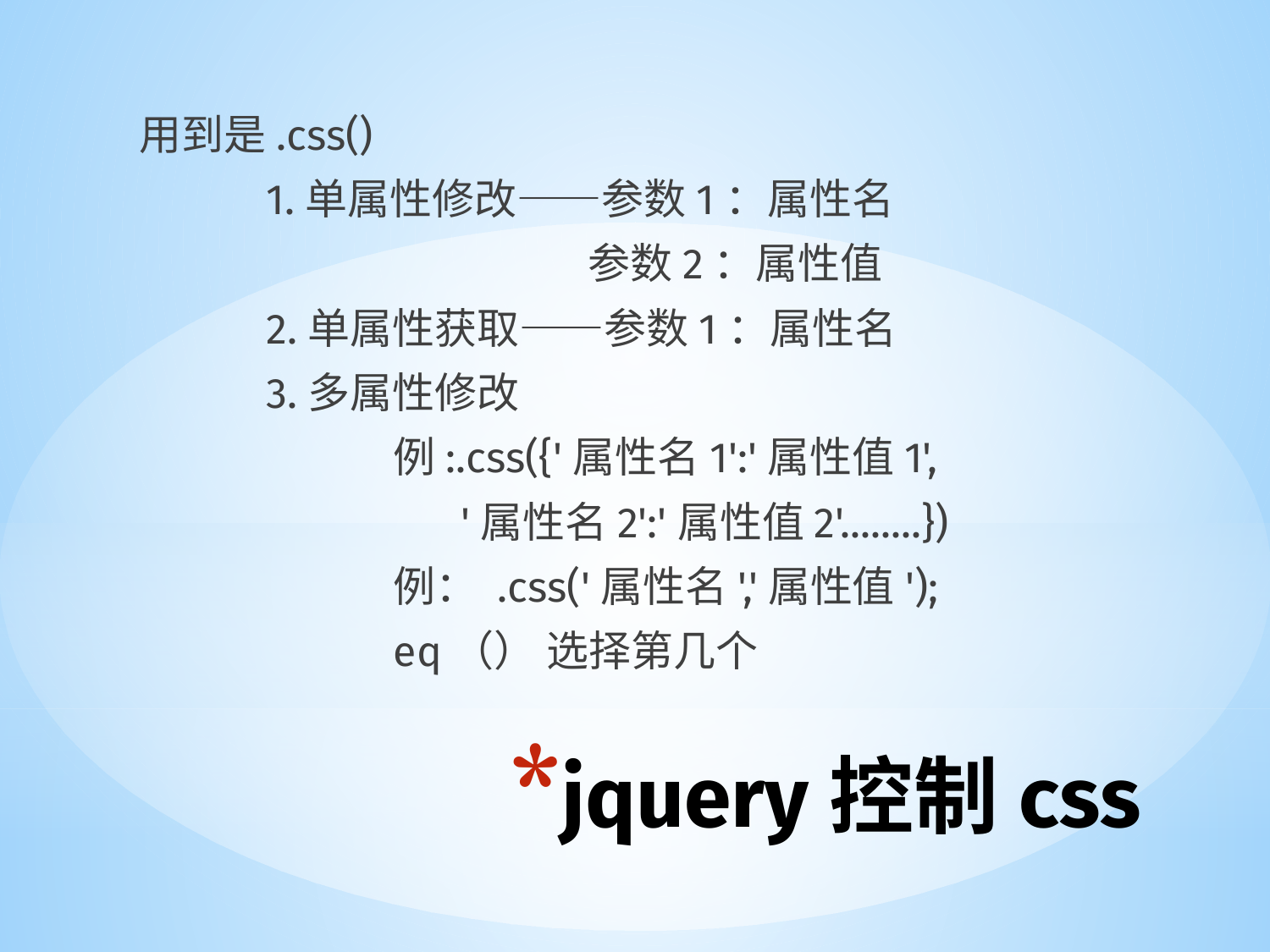

用到是.css()
	1.单属性修改——参数1：属性名
			      参数2：属性值
	2.单属性获取——参数1：属性名
	3.多属性修改
		例:.css({'属性名1':'属性值1',
		      '属性名2':'属性值2'........})
		例： .css('属性名','属性值');
		eq（） 选择第几个

# jquery控制css